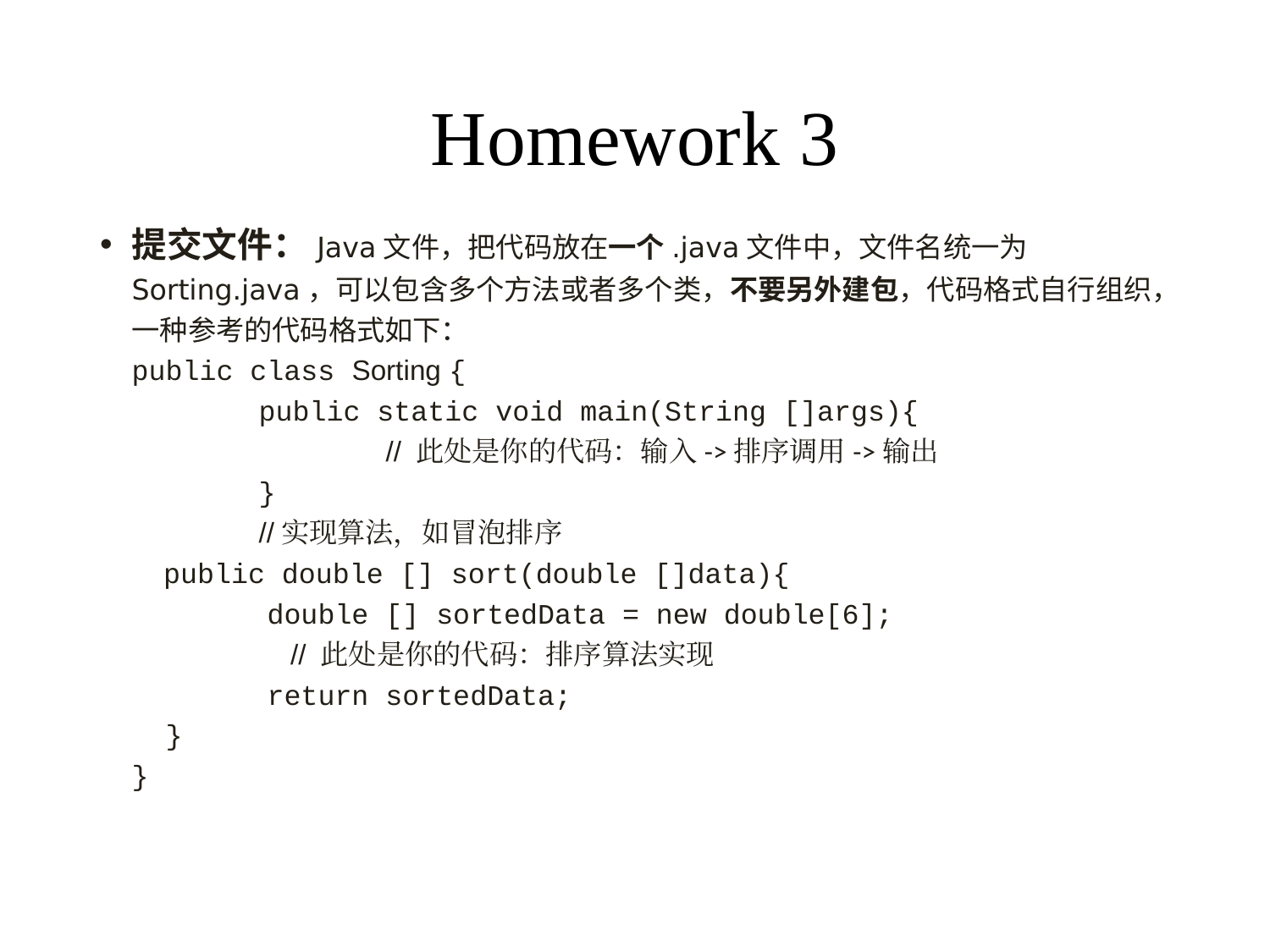

# Homework 3
提交文件：Java文件，把代码放在一个.java文件中，文件名统一为Sorting.java，可以包含多个方法或者多个类，不要另外建包，代码格式自行组织，一种参考的代码格式如下：
public class Sorting {
	public static void main(String []args){
		// 此处是你的代码：输入->排序调用->输出
	}
	//实现算法，如冒泡排序
public double [] sort(double []data){
        double [] sortedData = new double[6];
	// 此处是你的代码：排序算法实现
        return sortedData;
  }
}